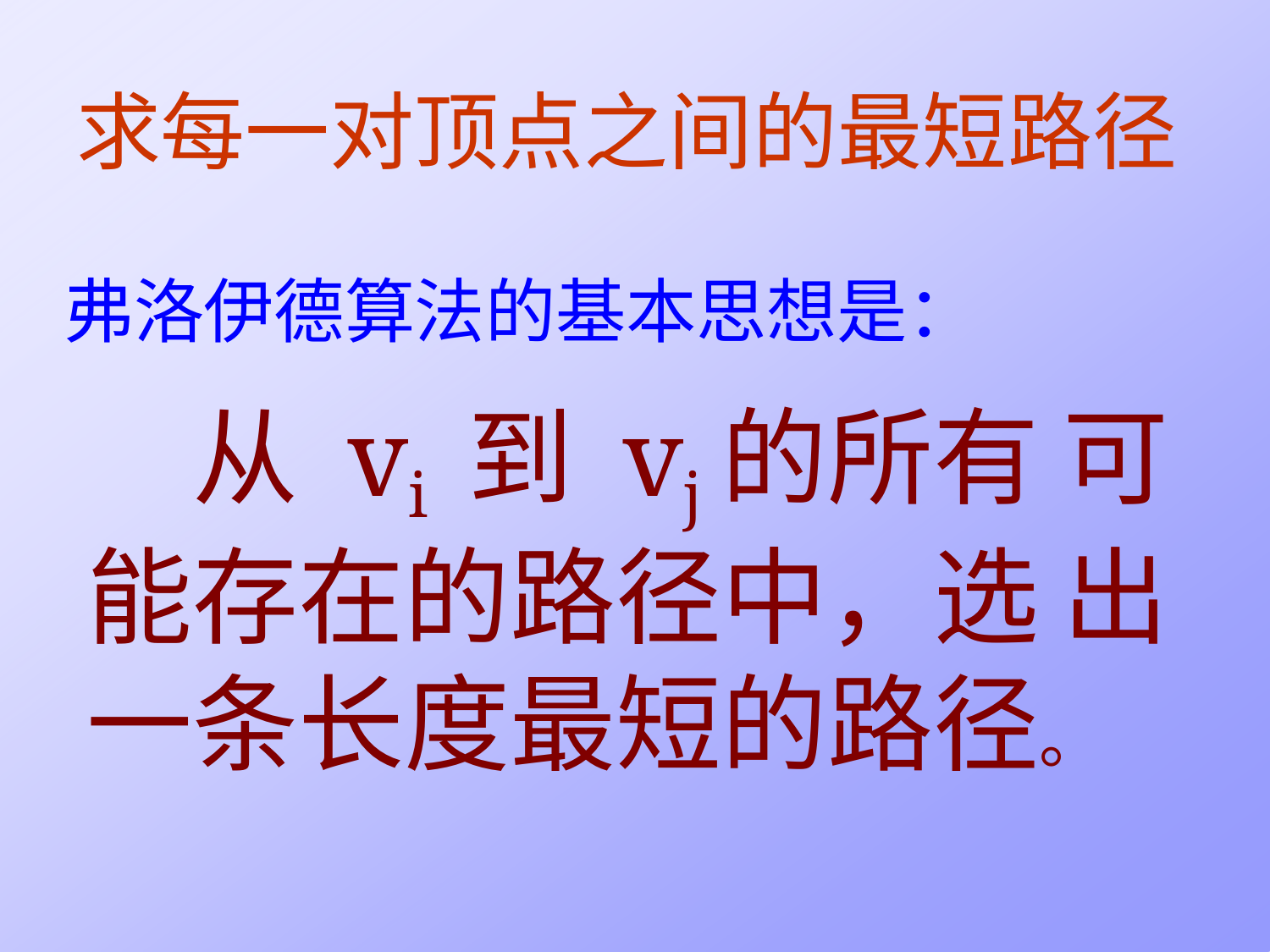

# 求每一对顶点之间的最短路径
弗洛伊德算法的基本思想是：
从 vi	到 vj	的所有 可能存在的路径中，选 出一条长度最短的路径。